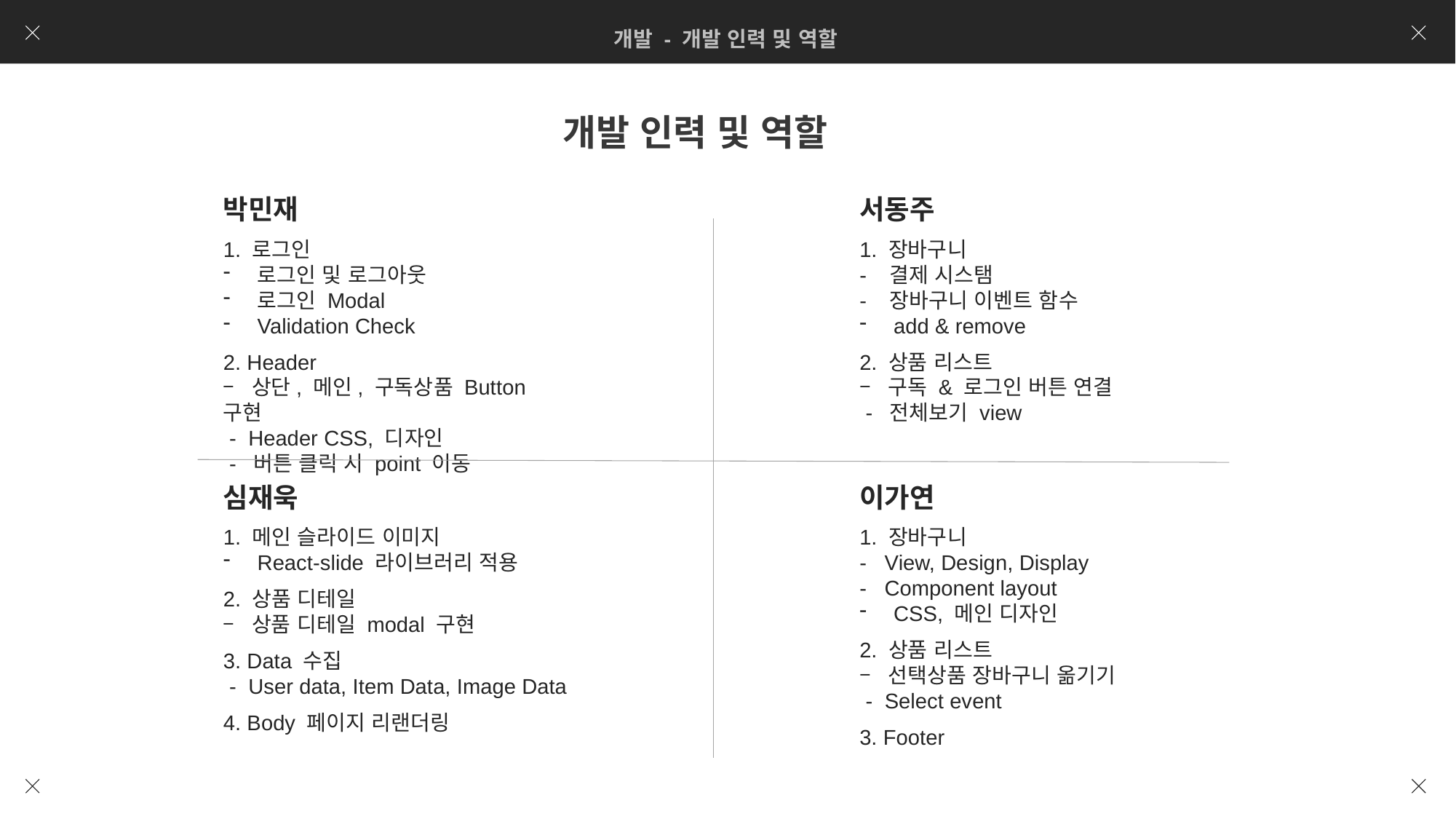

개발 - 개발 인력 및 역할
개발 인력 및 역할
박민재

1. 로그인
로그인 및 로그아웃
로그인 Modal
Validation Check

2. Header
–  상단, 메인, 구독상품 Button 구현
 -  Header CSS, 디자인
 -  버튼 클릭 시 point 이동
서동주

1. 장바구니
-   결제 시스탬
-   장바구니 이벤트 함수
add & remove

2. 상품 리스트
–  구독 & 로그인 버튼 연결
 -  전체보기 view
심재욱

1. 메인 슬라이드 이미지
React-slide 라이브러리 적용

2. 상품 디테일
–  상품 디테일 modal 구현

3. Data 수집
 -  User data, Item Data, Image Data

4. Body 페이지 리랜더링
이가연

1. 장바구니
-   View, Design, Display
-   Component layout
CSS, 메인 디자인

2. 상품 리스트
–  선택상품 장바구니 옮기기
 -  Select event

3. Footer